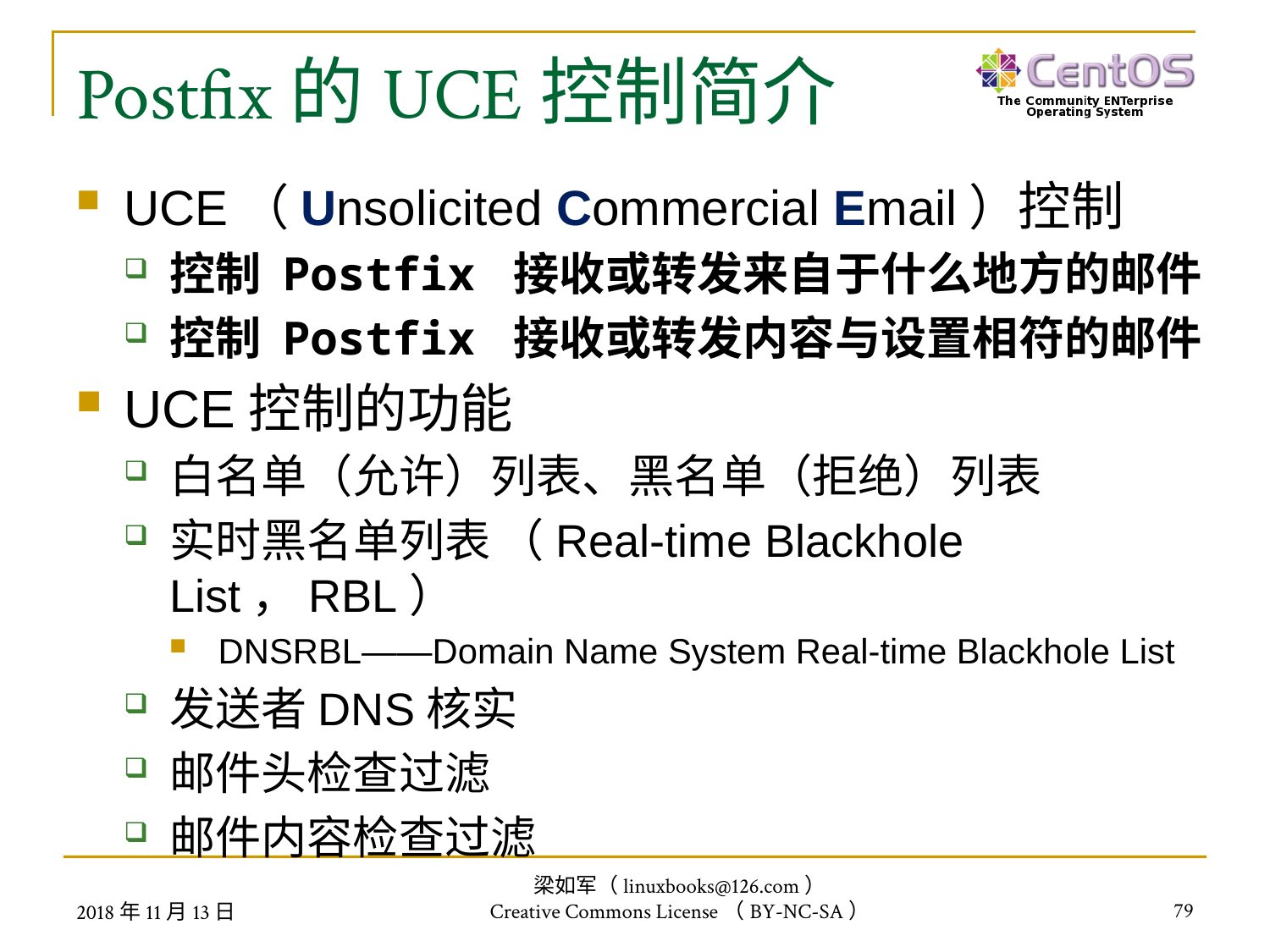

# Postfix的UCE控制简介
UCE（Unsolicited Commercial Email）控制
控制 Postfix 接收或转发来自于什么地方的邮件
控制 Postfix 接收或转发内容与设置相符的邮件
UCE控制的功能
白名单（允许）列表、黑名单（拒绝）列表
实时黑名单列表 （Real-time Blackhole List，RBL）
DNSRBL——Domain Name System Real-time Blackhole List
发送者DNS核实
邮件头检查过滤
邮件内容检查过滤
梁如军（linuxbooks@126.com）
Creative Commons License（BY-NC-SA）
2018年11月13日
79